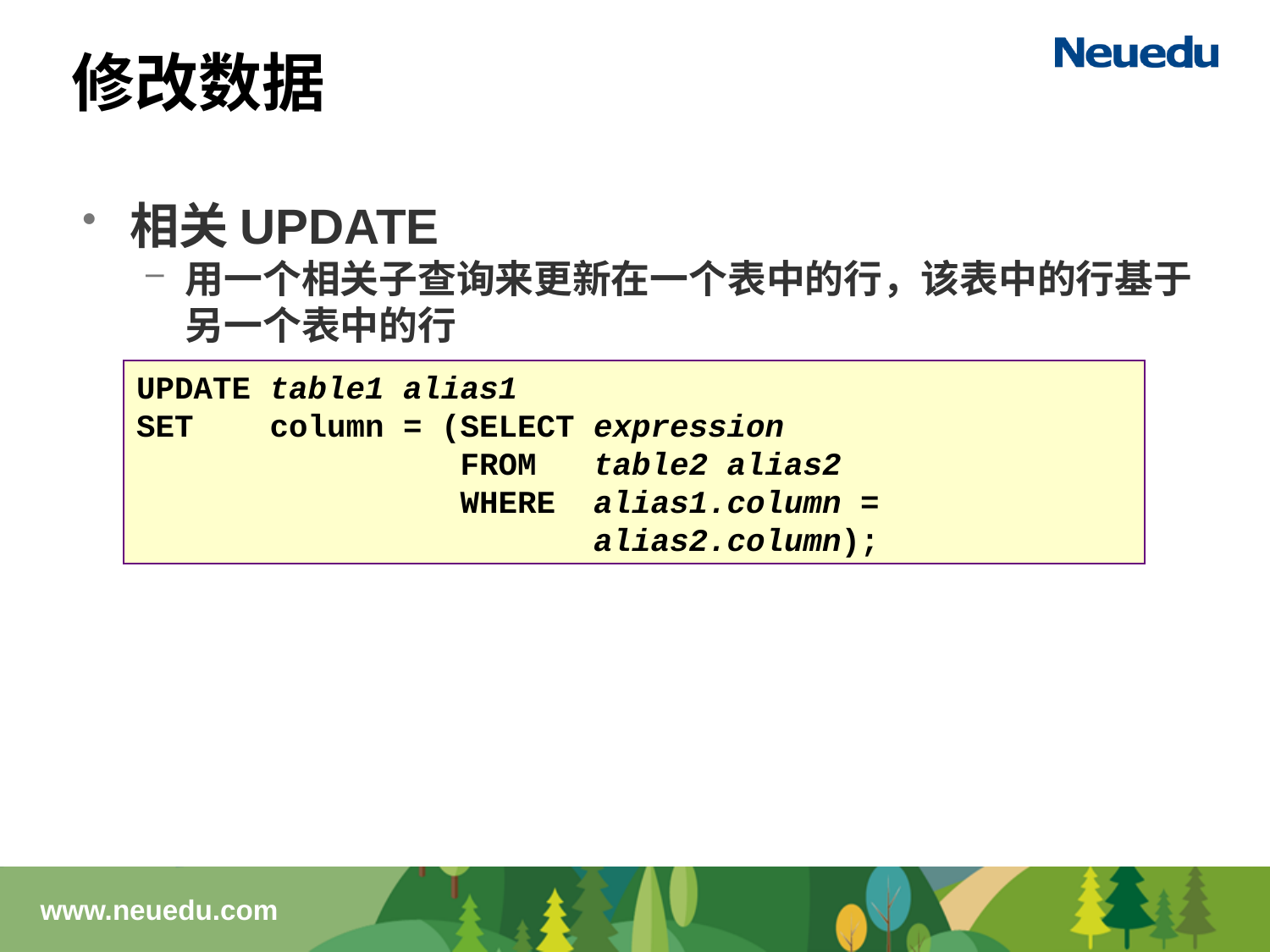

# 修改数据
相关UPDATE
用一个相关子查询来更新在一个表中的行，该表中的行基于另一个表中的行

UPDATE table1 alias1
SET    column = (SELECT expression
                 FROM   table2 alias2
                 WHERE  alias1.column =
                        alias2.column);